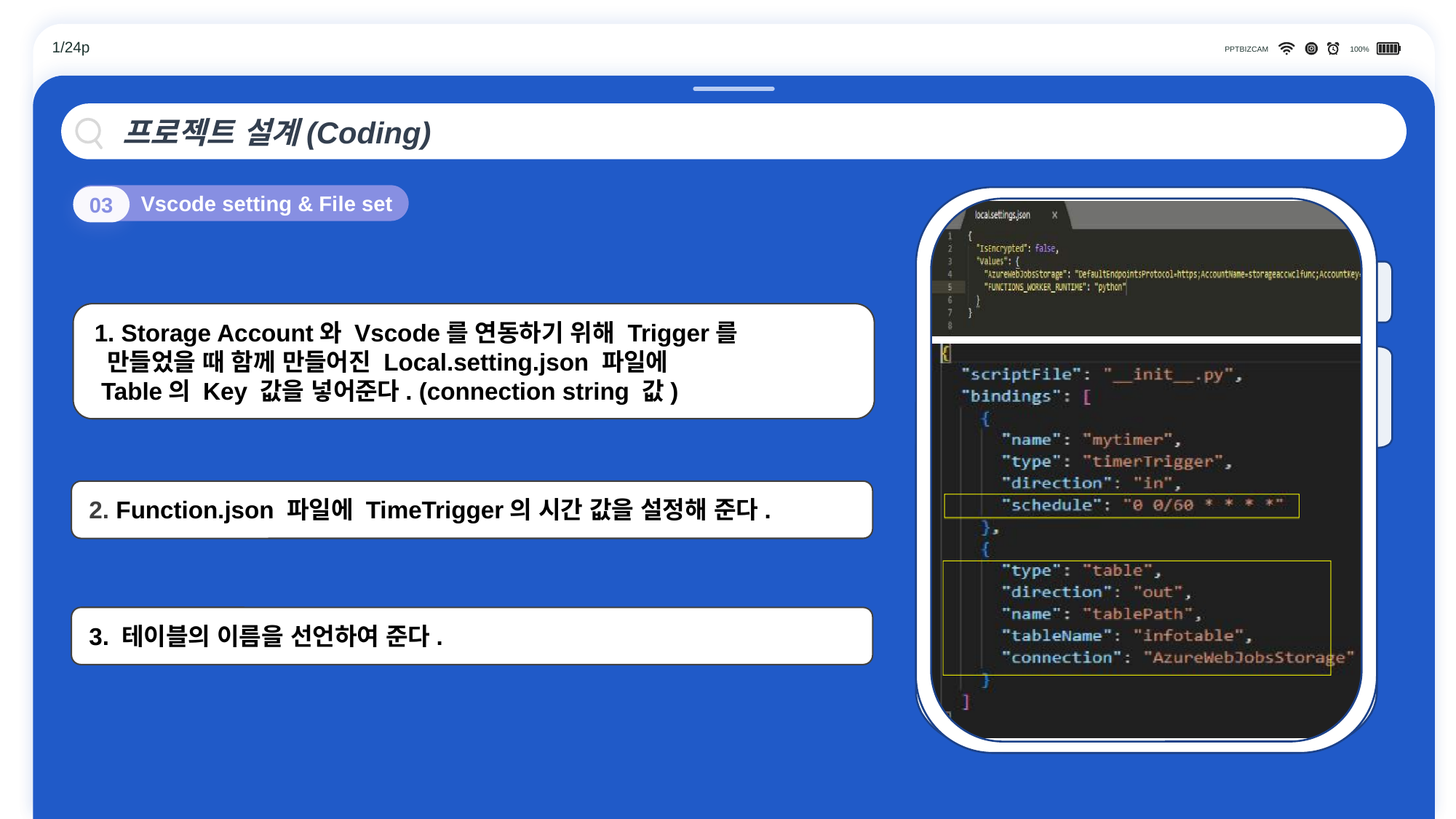

1/24p

PPTBIZCAM
100%

프로젝트 설계(Coding)

Vscode setting & File set
03

1. Storage Account와 Vscode를 연동하기 위해 Trigger를
 만들었을 때 함께 만들어진 Local.setting.json 파일에
 Table의 Key 값을 넣어준다. (connection string 값)

2. Function.json 파일에 TimeTrigger의 시간 값을 설정해 준다.

3. 테이블의 이름을 선언하여 준다.